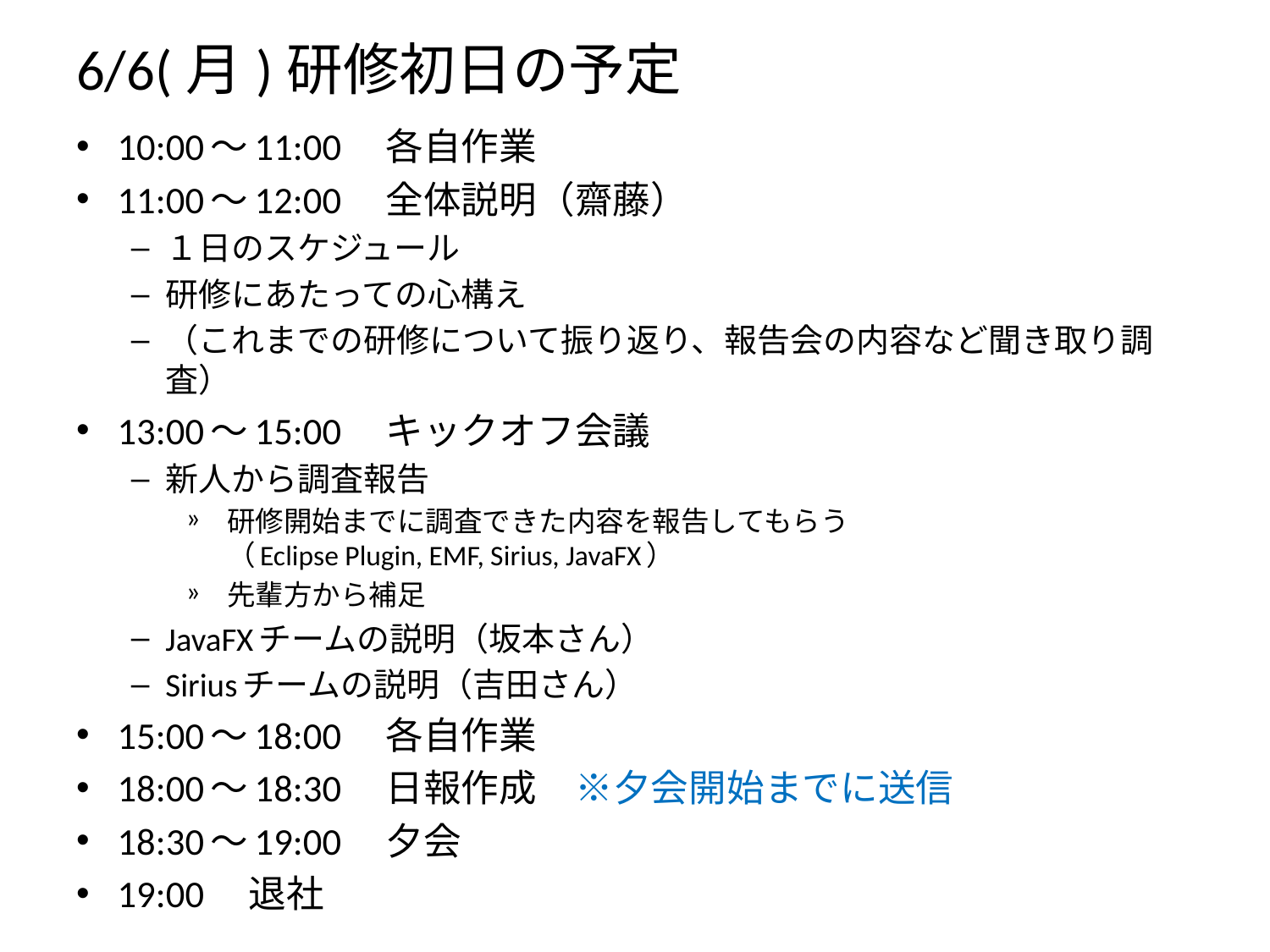

# 6/6(月)研修初日の予定
10:00～11:00　各自作業
11:00～12:00　全体説明（齋藤）
１日のスケジュール
研修にあたっての心構え
（これまでの研修について振り返り、報告会の内容など聞き取り調査）
13:00～15:00　キックオフ会議
新人から調査報告
研修開始までに調査できた内容を報告してもらう
（Eclipse Plugin, EMF, Sirius, JavaFX）
先輩方から補足
JavaFXチームの説明（坂本さん）
Siriusチームの説明（吉田さん）
15:00～18:00　各自作業
18:00～18:30　日報作成　※夕会開始までに送信
18:30～19:00　夕会
19:00　退社